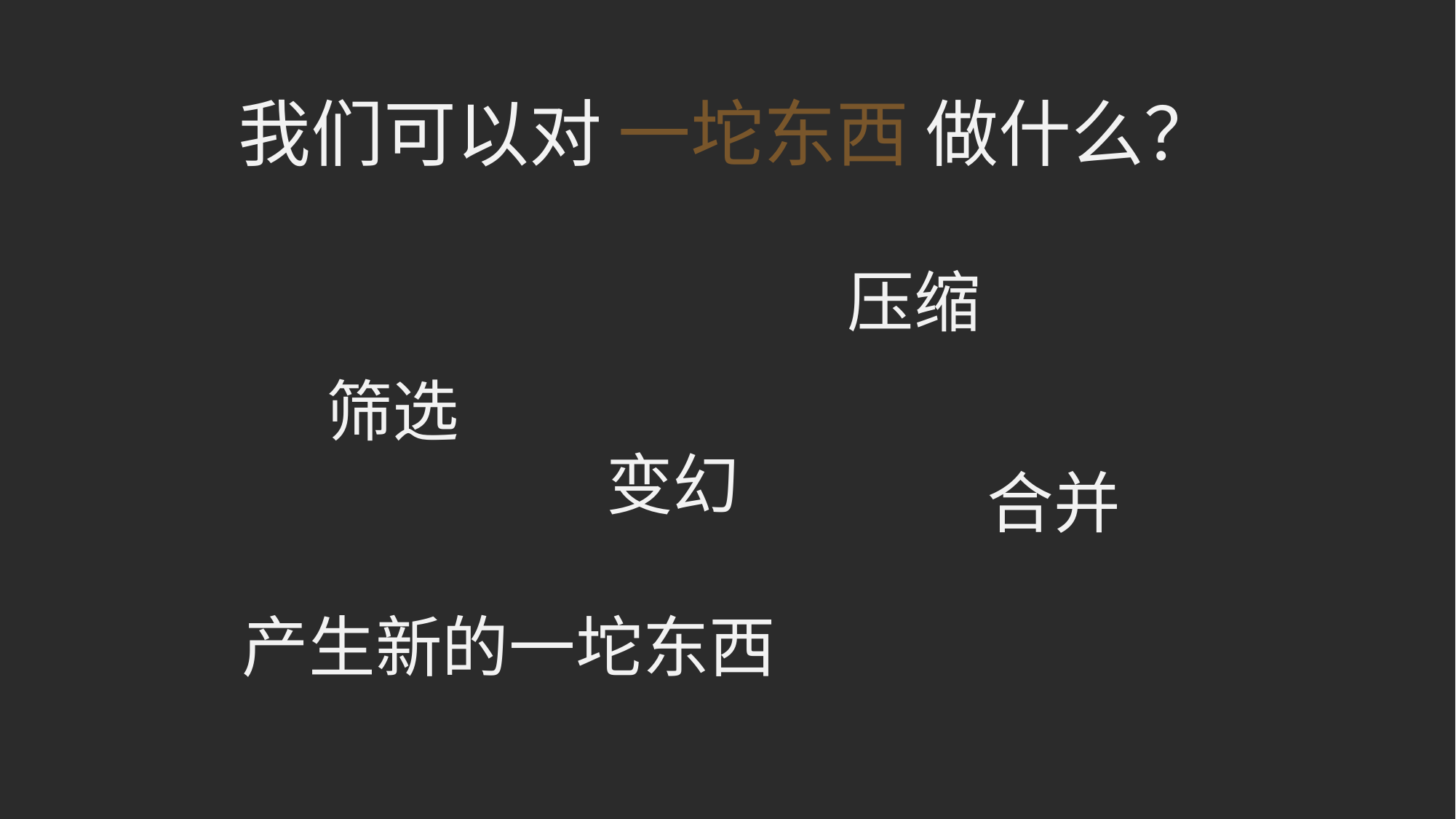

我们可以对 一坨东西 做什么？
压缩
筛选
变幻
合并
产生新的一坨东西